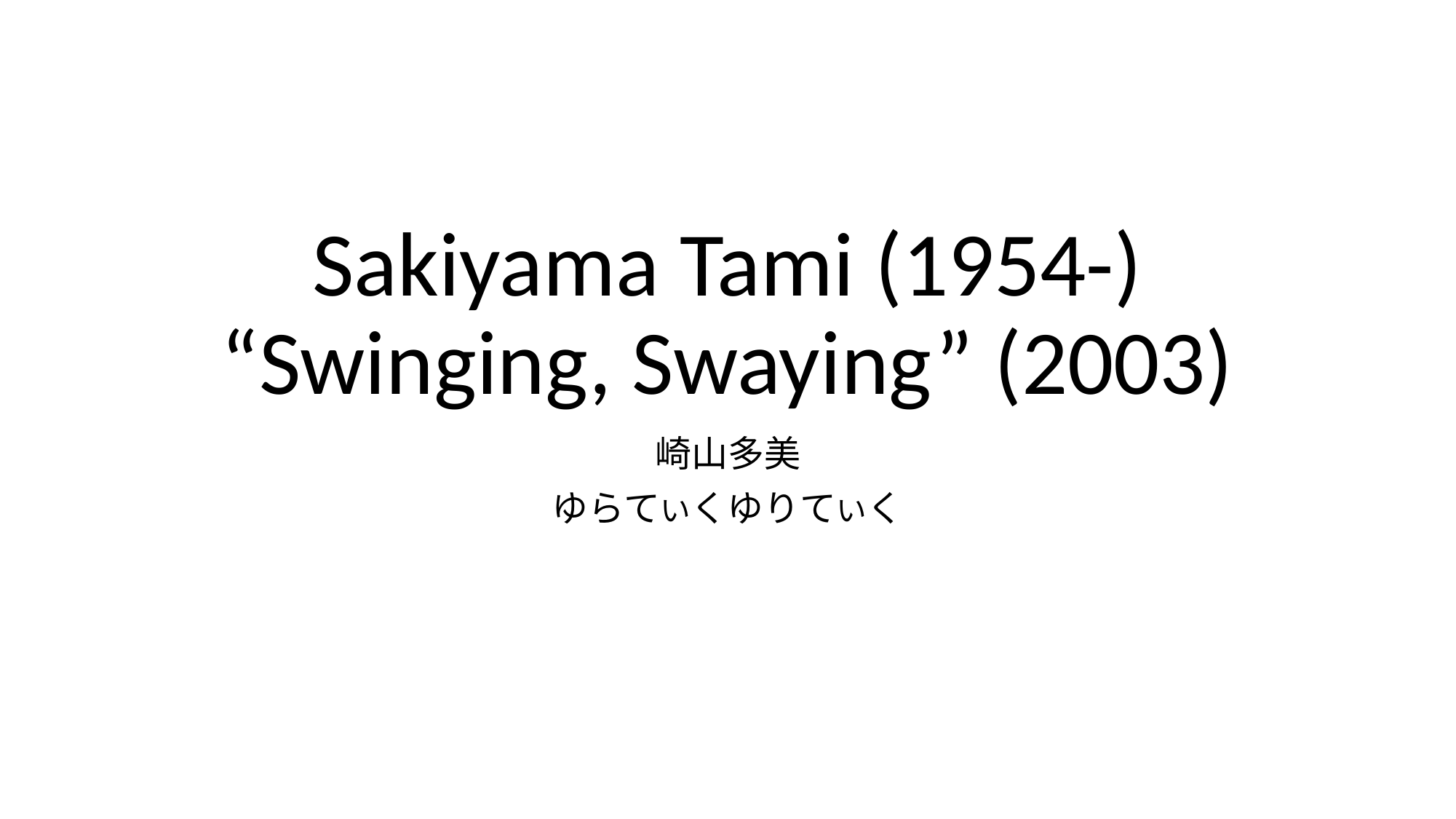

# Sakiyama Tami (1954-) “Swinging, Swaying” (2003)
崎山多美
ゆらていくゆりていく